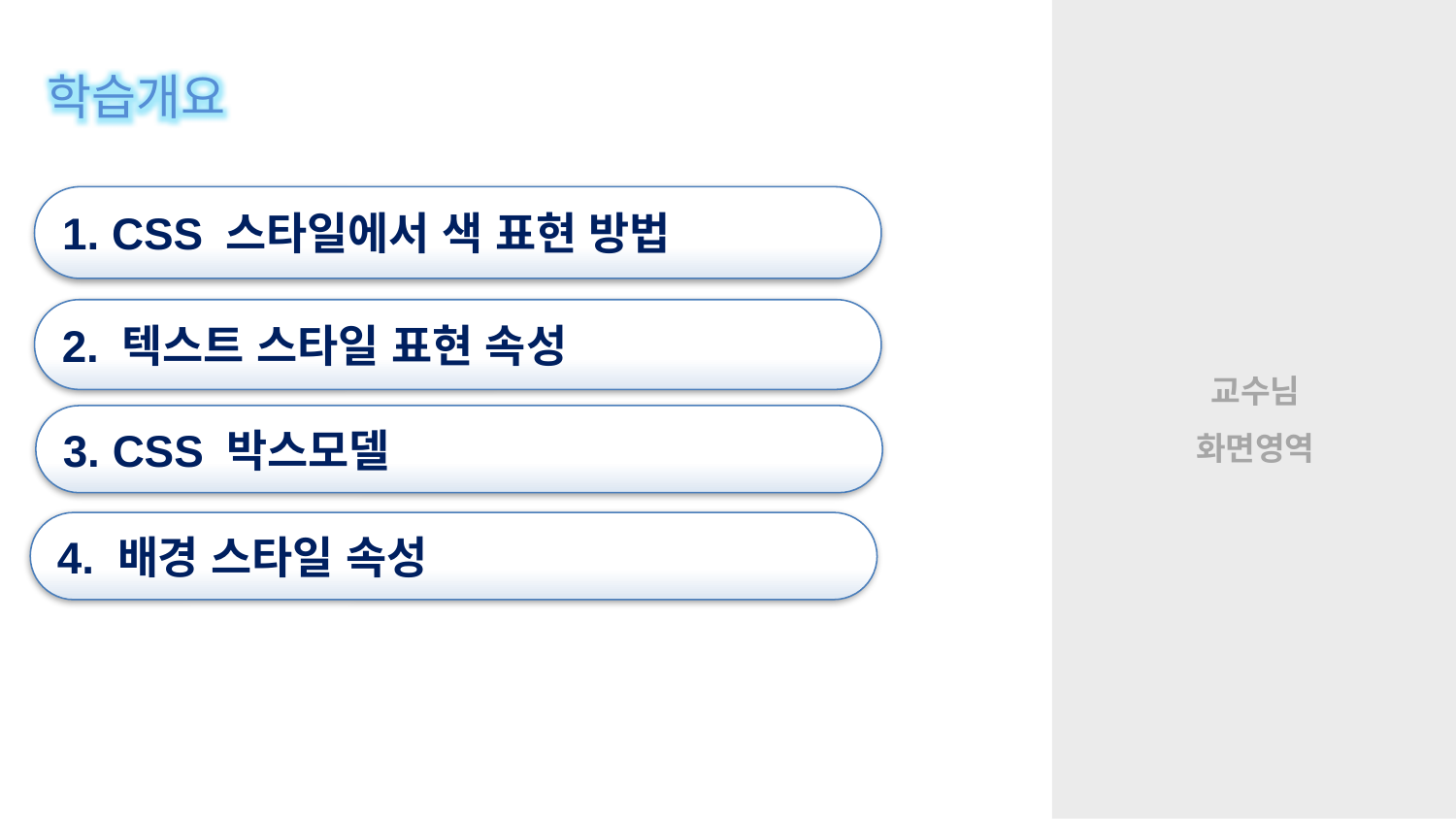

학습개요
1. CSS 스타일에서 색 표현 방법
2. 텍스트 스타일 표현 속성
3. CSS 박스모델
4. 배경 스타일 속성